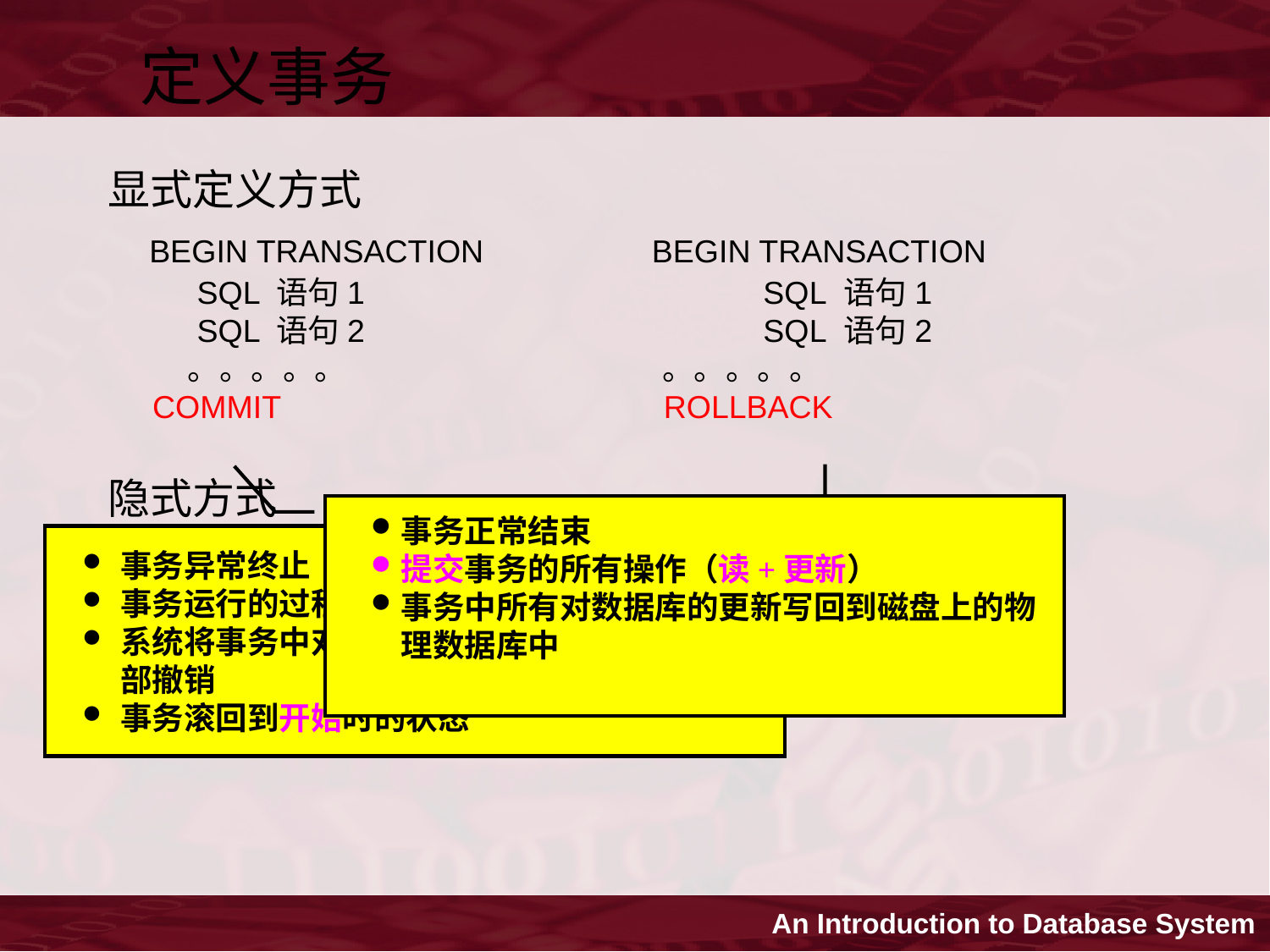

定义事务
显式定义方式
   BEGIN TRANSACTION                   BEGIN TRANSACTION
          SQL 语句1                                             SQL 语句1
          SQL 语句2                                             SQL 语句2
          。。。。。                                            。。。。。
     COMMIT                                           ROLLBACK
隐式方式
当用户没有显式地定义事务时，
数据库管理系统按缺省规定自动划分事务
事务正常结束
提交事务的所有操作（读+更新）
事务中所有对数据库的更新写回到磁盘上的物理数据库中

事务异常终止
事务运行的过程中发生了故障，不能继续执行
系统将事务中对数据库的所有已完成的操作全部撤销
事务滚回到开始时的状态